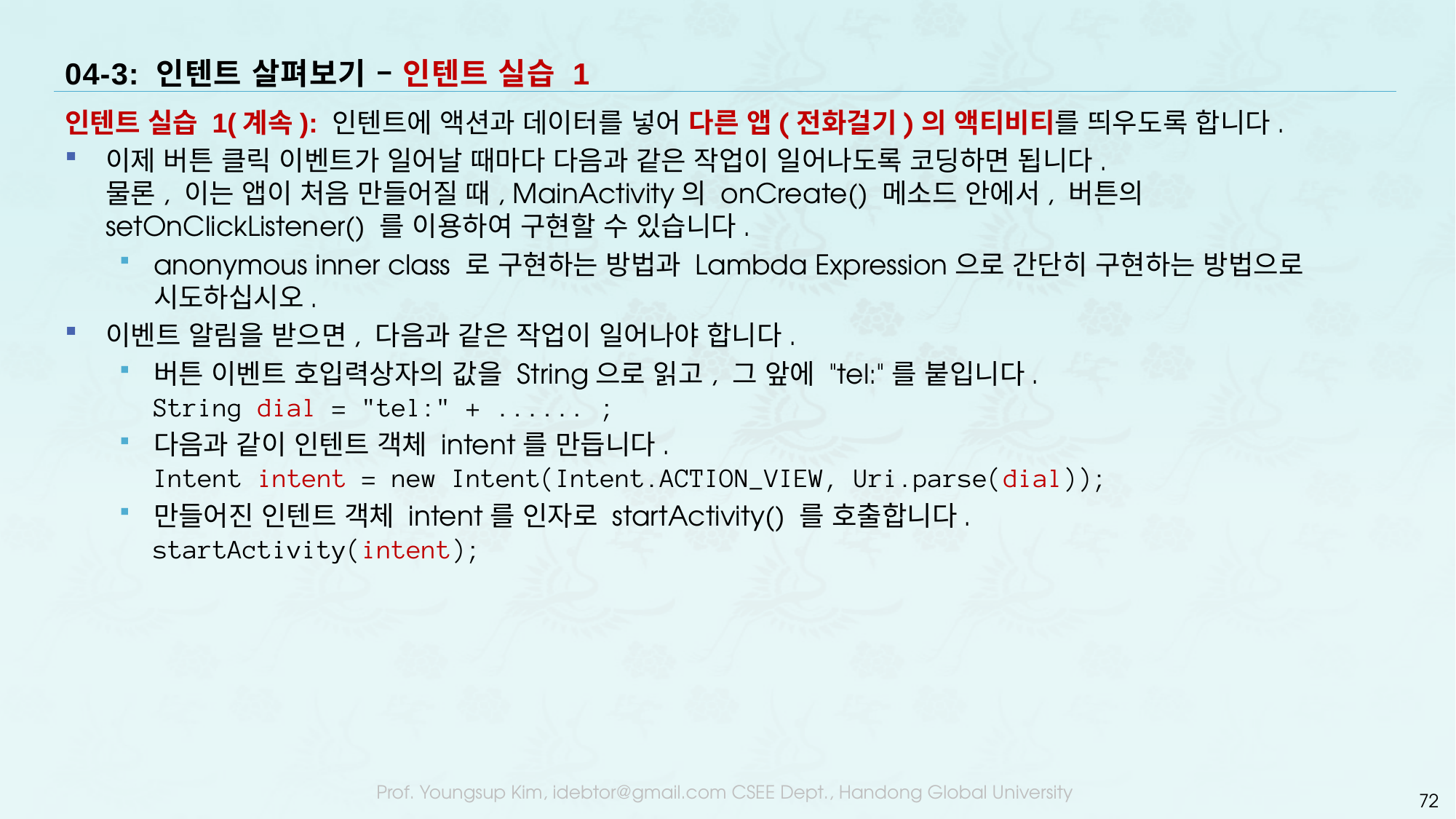

# 04-3: 인텐트 살펴보기 – 인텐트 실습 1
인텐트 실습 1(계속): 인텐트에 액션과 데이터를 넣어 다른 앱(전화걸기)의 액티비티를 띄우도록 합니다.
이제 버튼 클릭 이벤트가 일어날 때마다 다음과 같은 작업이 일어나도록 코딩하면 됩니다.
물론, 이는 앱이 처음 만들어질 때, MainActivity의 onCreate() 메소드 안에서, 버튼의 setOnClickListener() 를 이용하여 구현할 수 있습니다.
anonymous inner class 로 구현하는 방법과 Lambda Expression으로 간단히 구현하는 방법으로 시도하십시오.
이벤트 알림을 받으면, 다음과 같은 작업이 일어나야 합니다.
버튼 이벤트 호입력상자의 값을 String으로 읽고, 그 앞에 "tel:"를 붙입니다.
String dial = "tel:" + ...... ;
다음과 같이 인텐트 객체 intent를 만듭니다.
Intent intent = new Intent(Intent.ACTION_VIEW, Uri.parse(dial));
만들어진 인텐트 객체 intent를 인자로 startActivity() 를 호출합니다.
startActivity(intent);
72